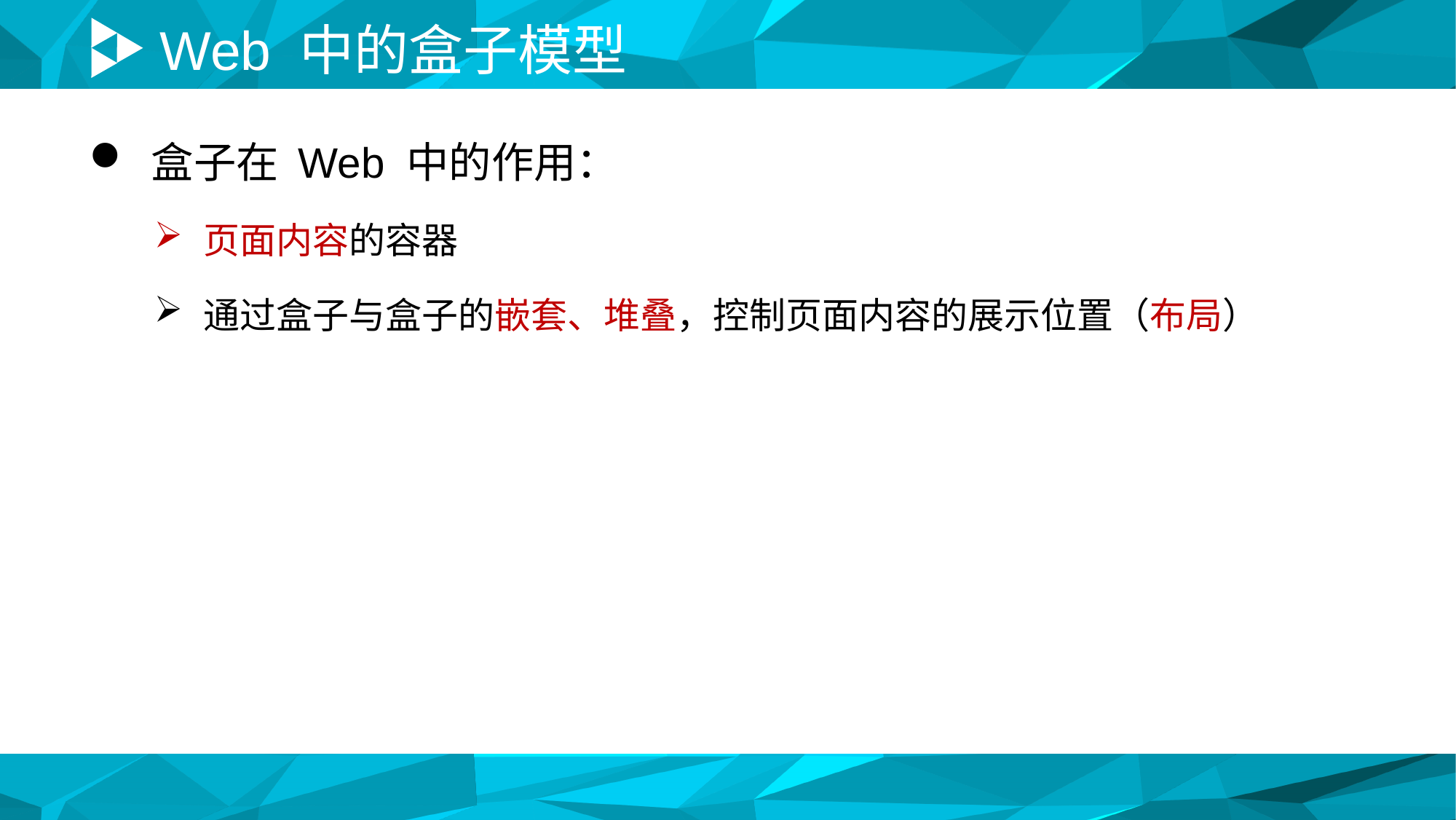

# Web 中的盒子模型
 盒子在 Web 中的作用：
 页面内容的容器
 通过盒子与盒子的嵌套、堆叠，控制页面内容的展示位置（布局）